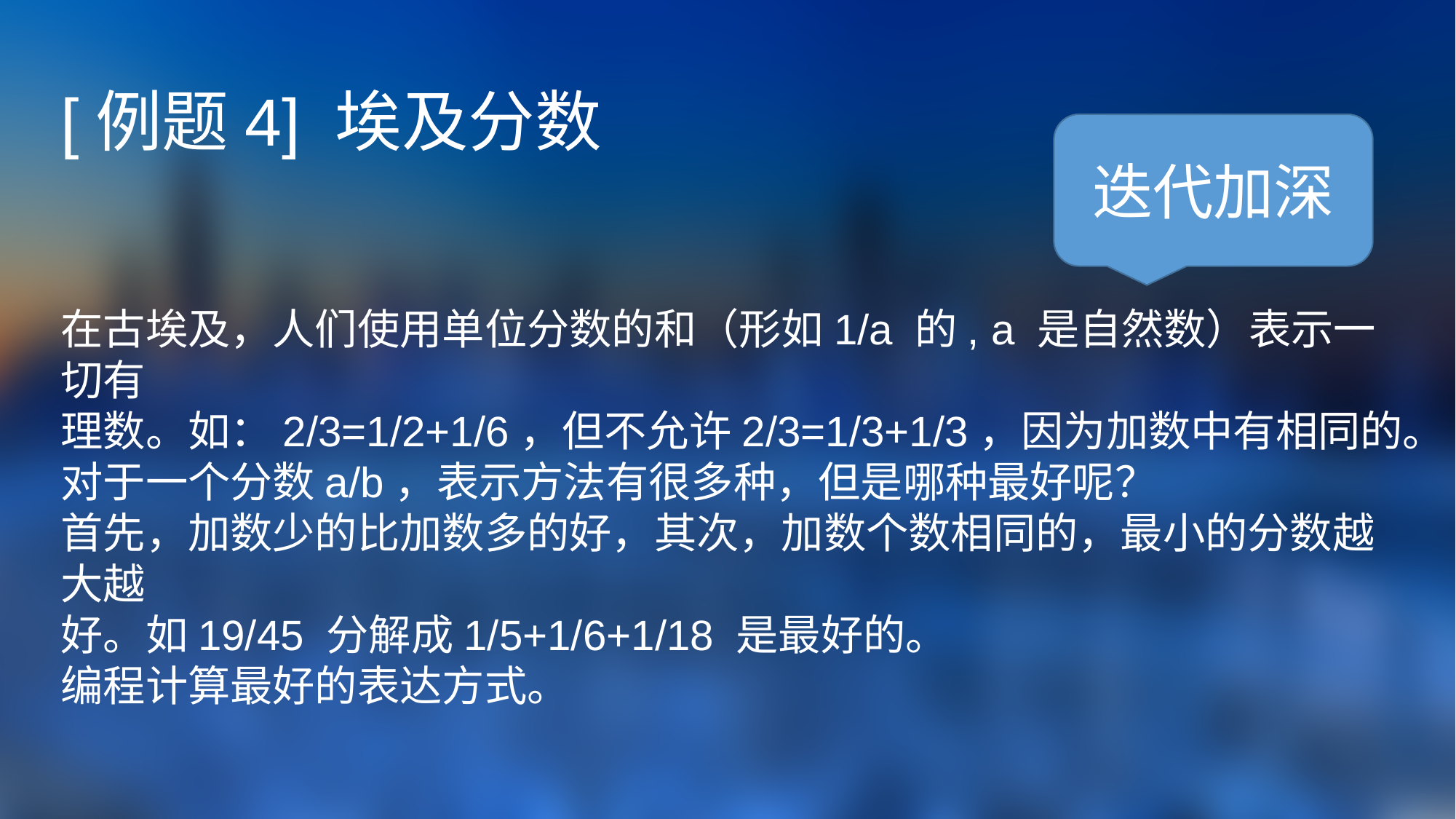

[例题4] 埃及分数
迭代加深
在古埃及，人们使用单位分数的和（形如1/a 的, a 是自然数）表示一切有
理数。如：2/3=1/2+1/6，但不允许2/3=1/3+1/3，因为加数中有相同的。
对于一个分数a/b，表示方法有很多种，但是哪种最好呢？
首先，加数少的比加数多的好，其次，加数个数相同的，最小的分数越大越
好。如19/45 分解成1/5+1/6+1/18 是最好的。
编程计算最好的表达方式。